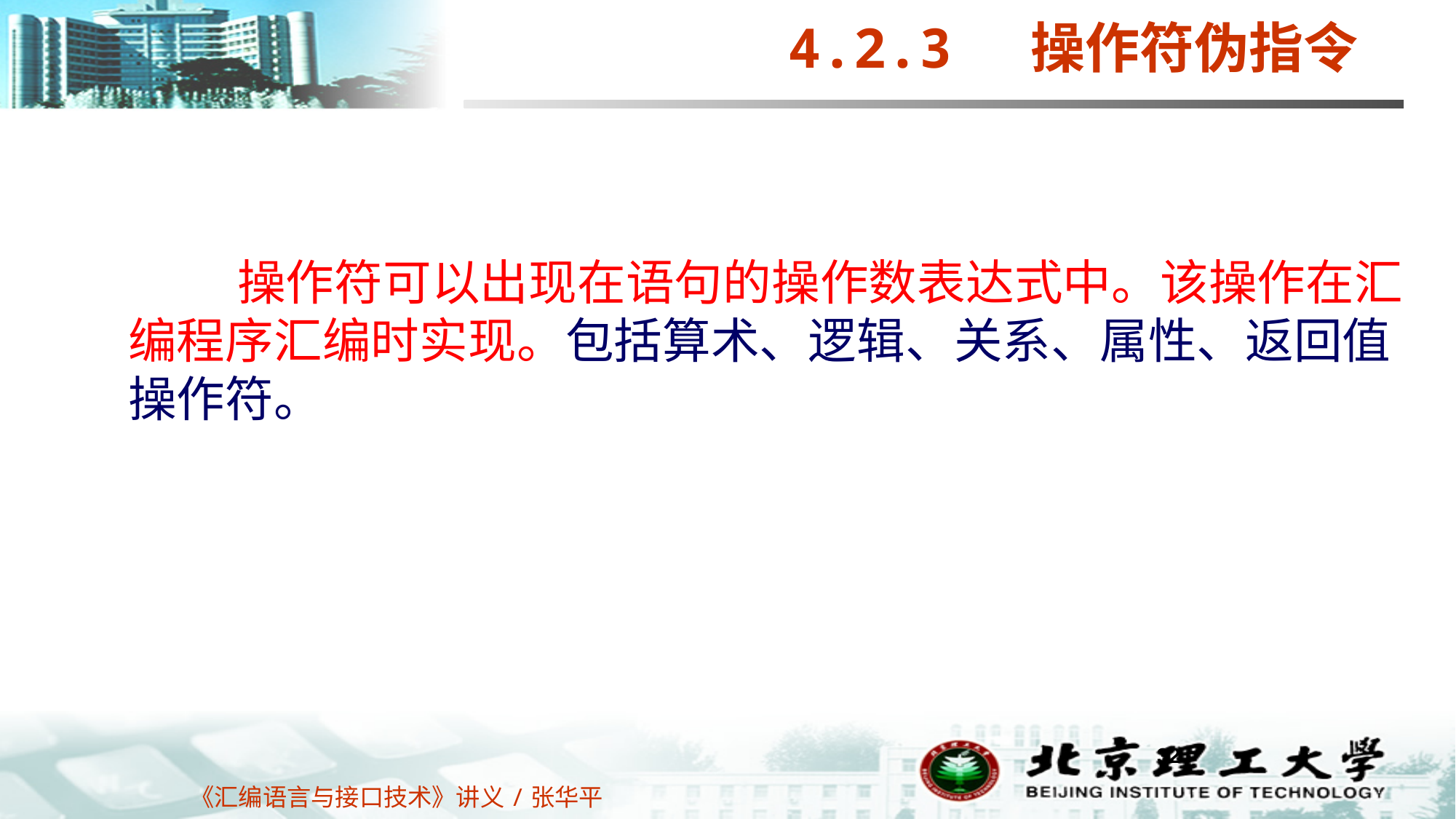

4.2.3  操作符伪指令
	操作符可以出现在语句的操作数表达式中。该操作在汇编程序汇编时实现。包括算术、逻辑、关系、属性、返回值操作符。
32